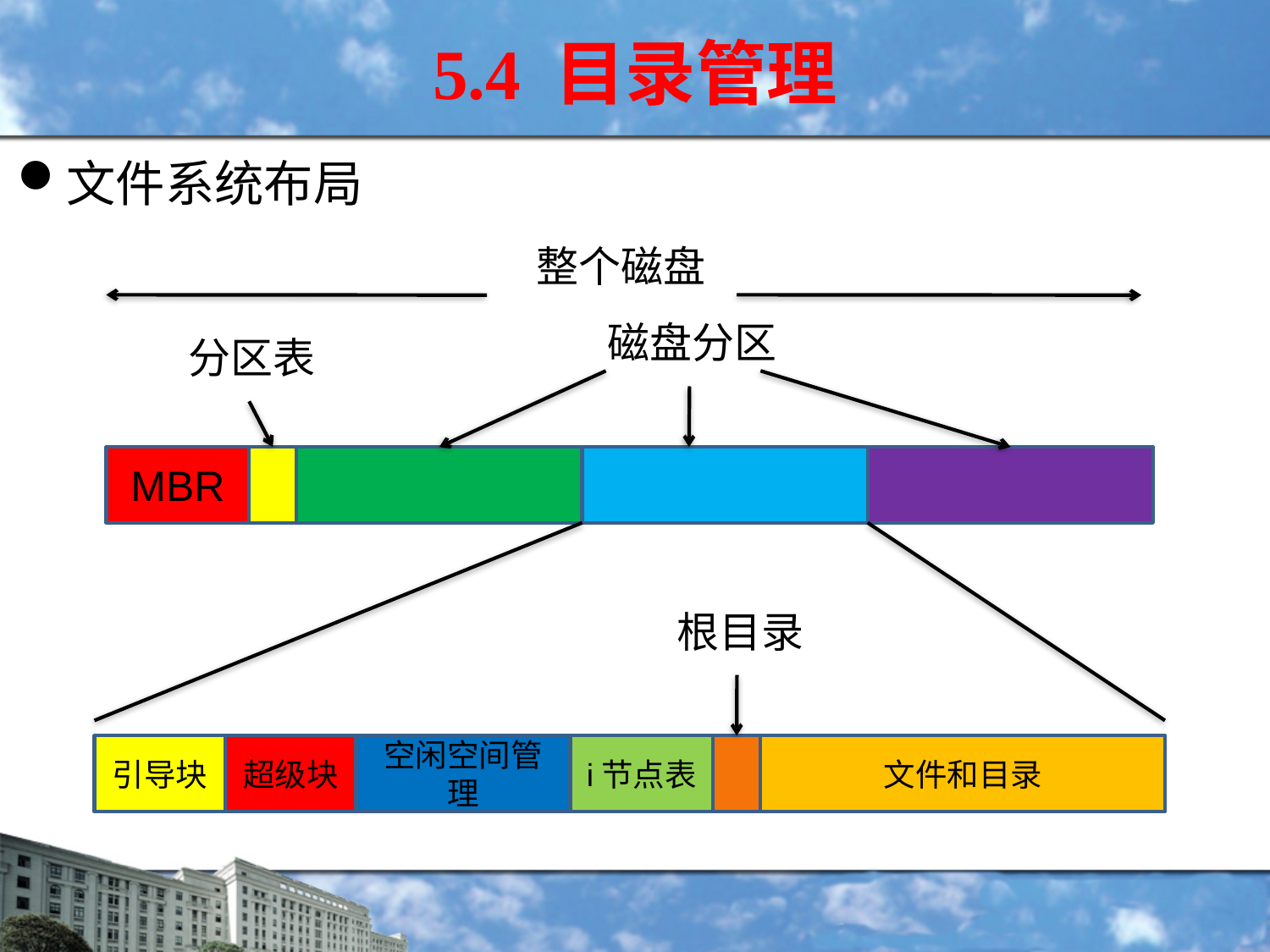

5.4 目录管理
文件系统布局
整个磁盘
磁盘分区
分区表
MBR

根目录
引导块
超级块
空闲空间管理
i节点表

文件和目录